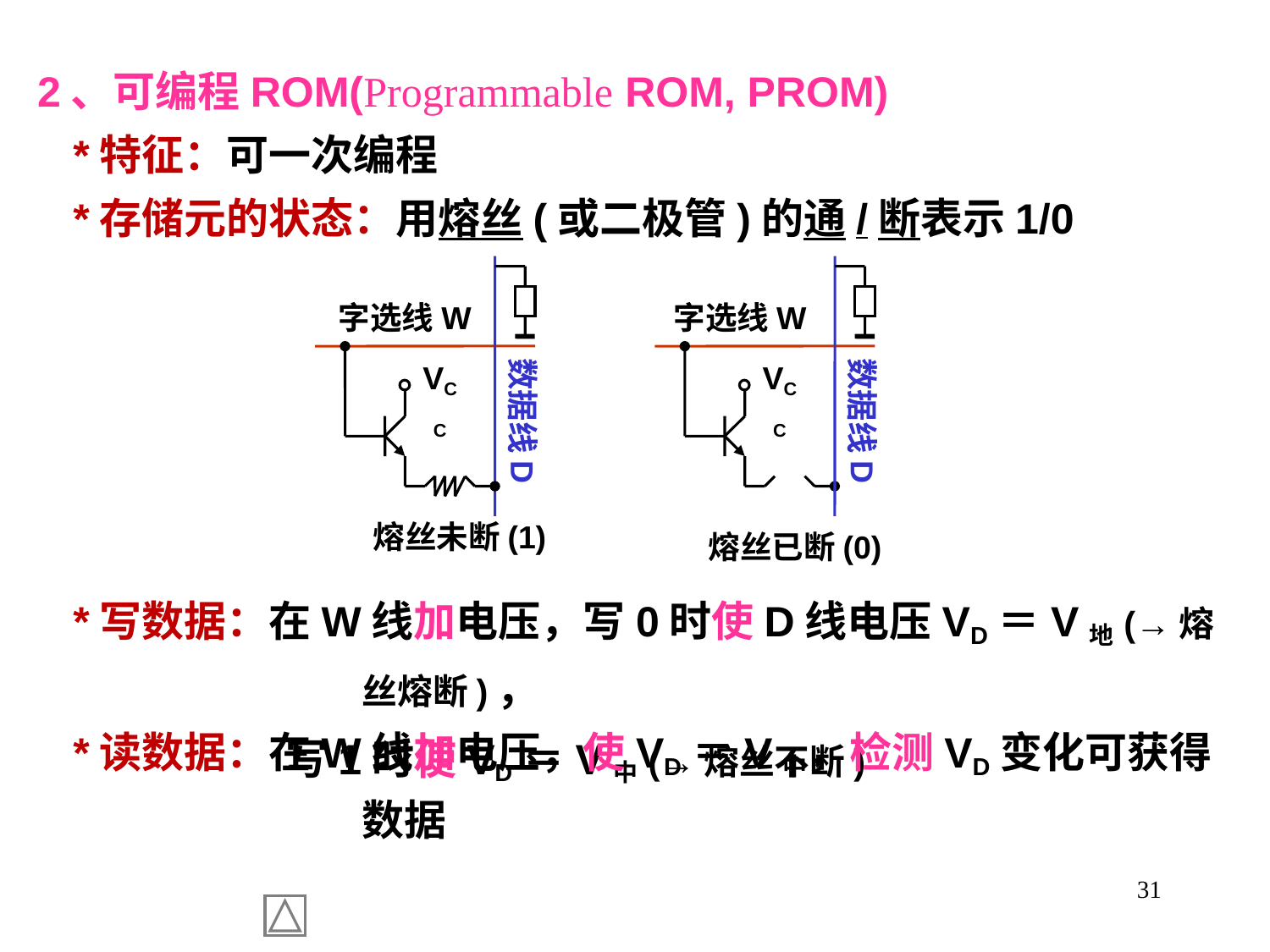

2、可编程ROM(Programmable ROM, PROM)
   *特征：可一次编程
   *存储元的状态：用熔丝(或二极管)的通/断表示1/0

字选线W
字选线W

VCC
数据线D
VCC
数据线D

熔丝未断(1)
熔丝已断(0)
   *写数据：在W线加电压，写0时使D线电压VD＝V地(→熔丝熔断)，
                         写1时使VD＝V中(→熔丝不断)
   *读数据：在W线加电压，使VD＝V中，检测VD变化可获得数据
31